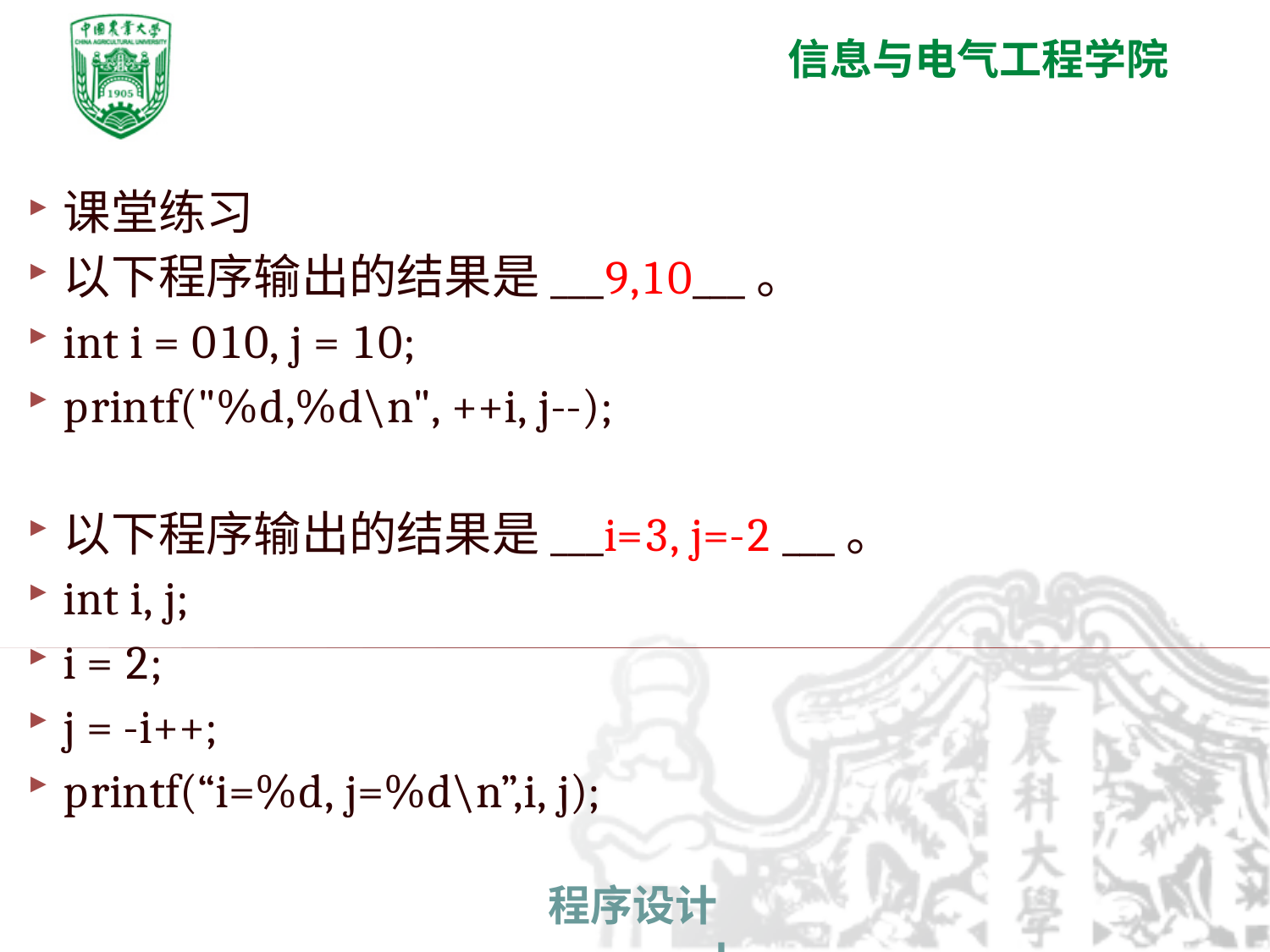

课堂练习
以下程序输出的结果是___9,10___。
int i = 010, j = 10;
printf("%d,%d\n", ++i, j--);

以下程序输出的结果是___i=3, j=-2 ___。
int i, j;
i = 2;
j = -i++;
printf(“i=%d, j=%d\n”,i, j);